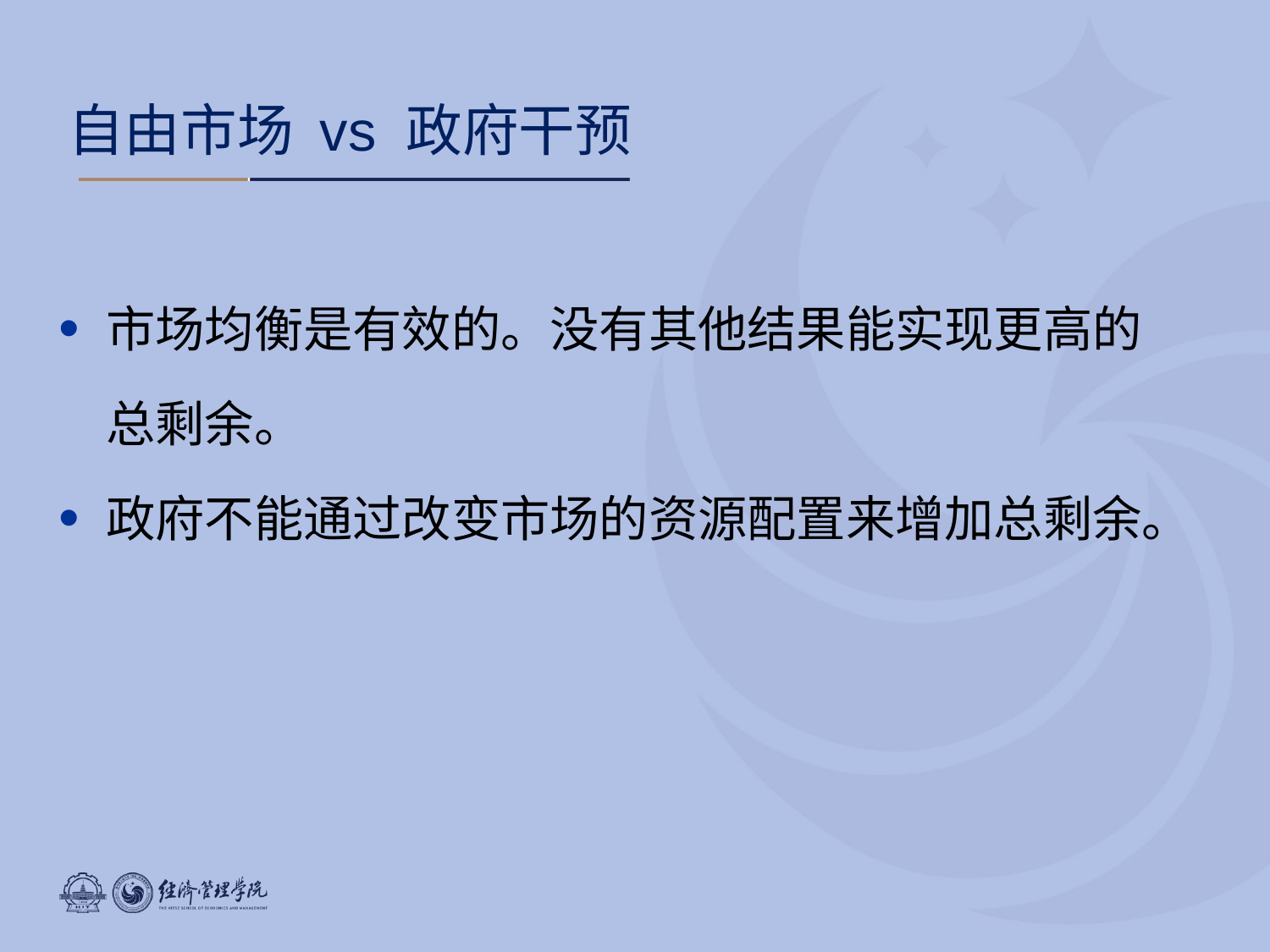

# 自由市场 vs 政府干预
市场均衡是有效的。没有其他结果能实现更高的总剩余。
政府不能通过改变市场的资源配置来增加总剩余。